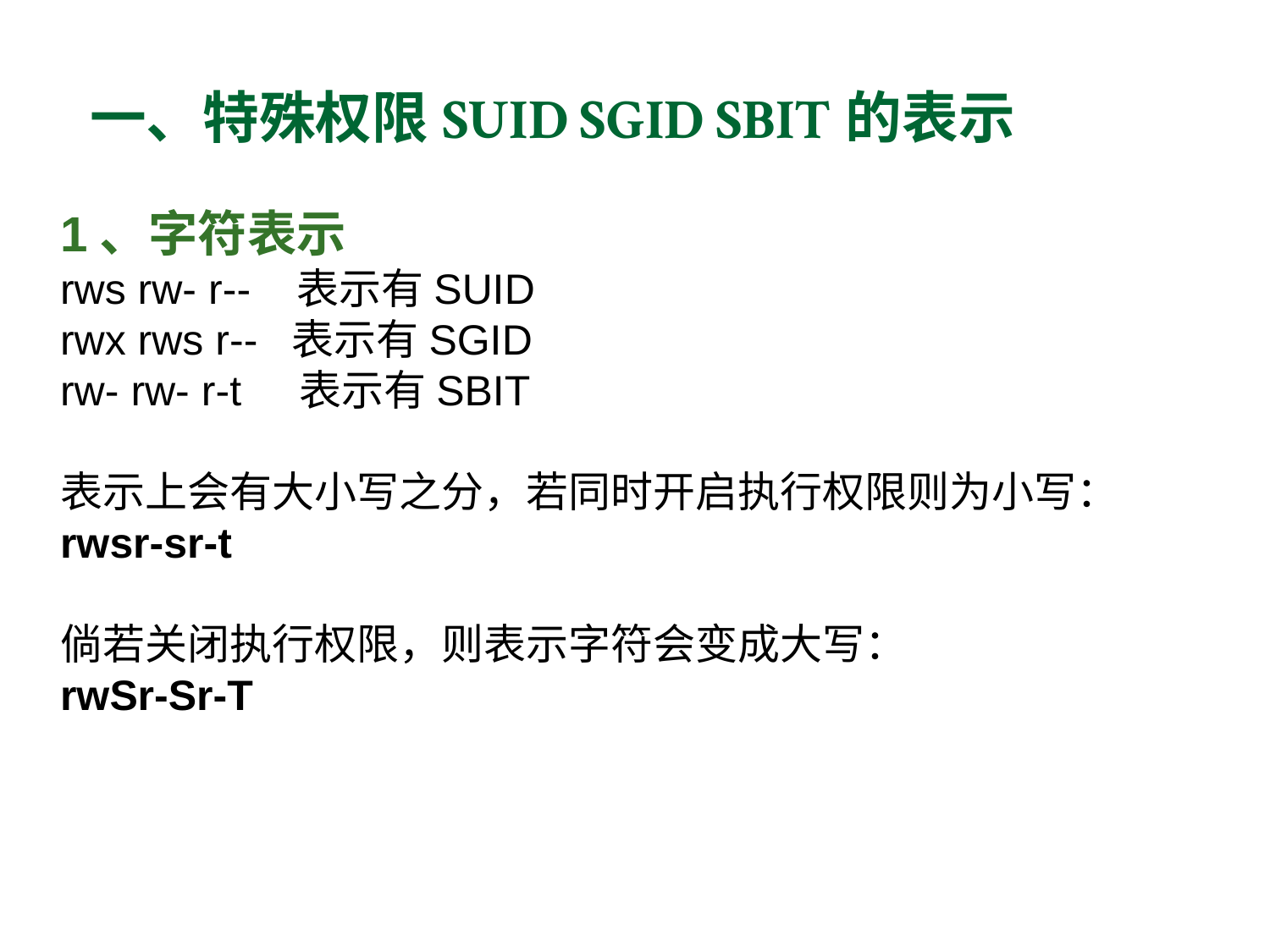

一、特殊权限SUID SGID SBIT的表示
1、字符表示
rws rw- r--   表示有SUID
rwx rws r--  表示有SGID
rw- rw- r-t    表示有SBIT

表示上会有大小写之分，若同时开启执行权限则为小写：
rwsr-sr-t

倘若关闭执行权限，则表示字符会变成大写：
rwSr-Sr-T